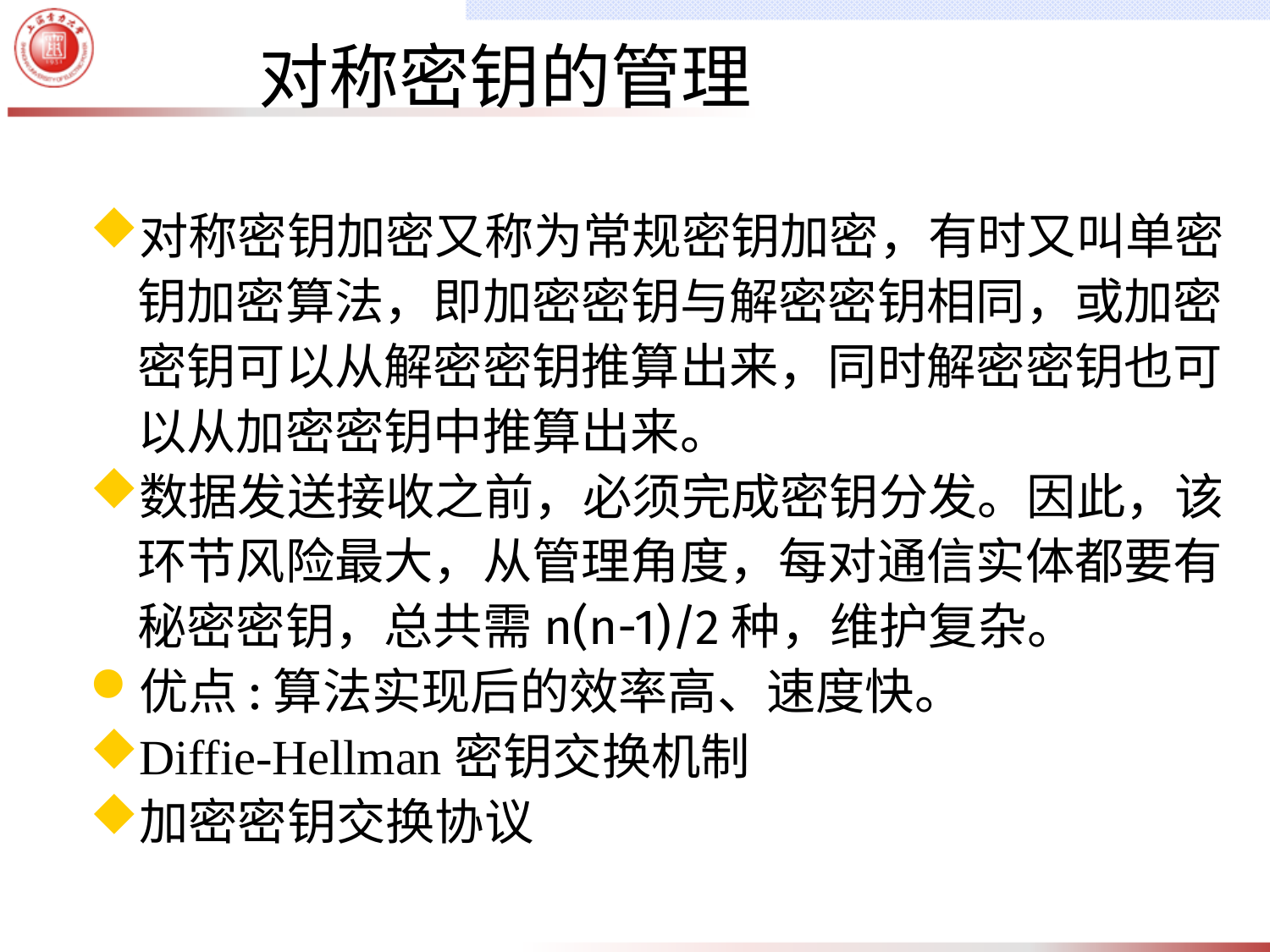

对称密钥的管理
对称密钥加密又称为常规密钥加密，有时又叫单密钥加密算法，即加密密钥与解密密钥相同，或加密密钥可以从解密密钥推算出来，同时解密密钥也可以从加密密钥中推算出来。
数据发送接收之前，必须完成密钥分发。因此，该环节风险最大，从管理角度，每对通信实体都要有秘密密钥，总共需n(n-1)/2种，维护复杂。
优点:算法实现后的效率高、速度快。
Diffie-Hellman密钥交换机制
加密密钥交换协议